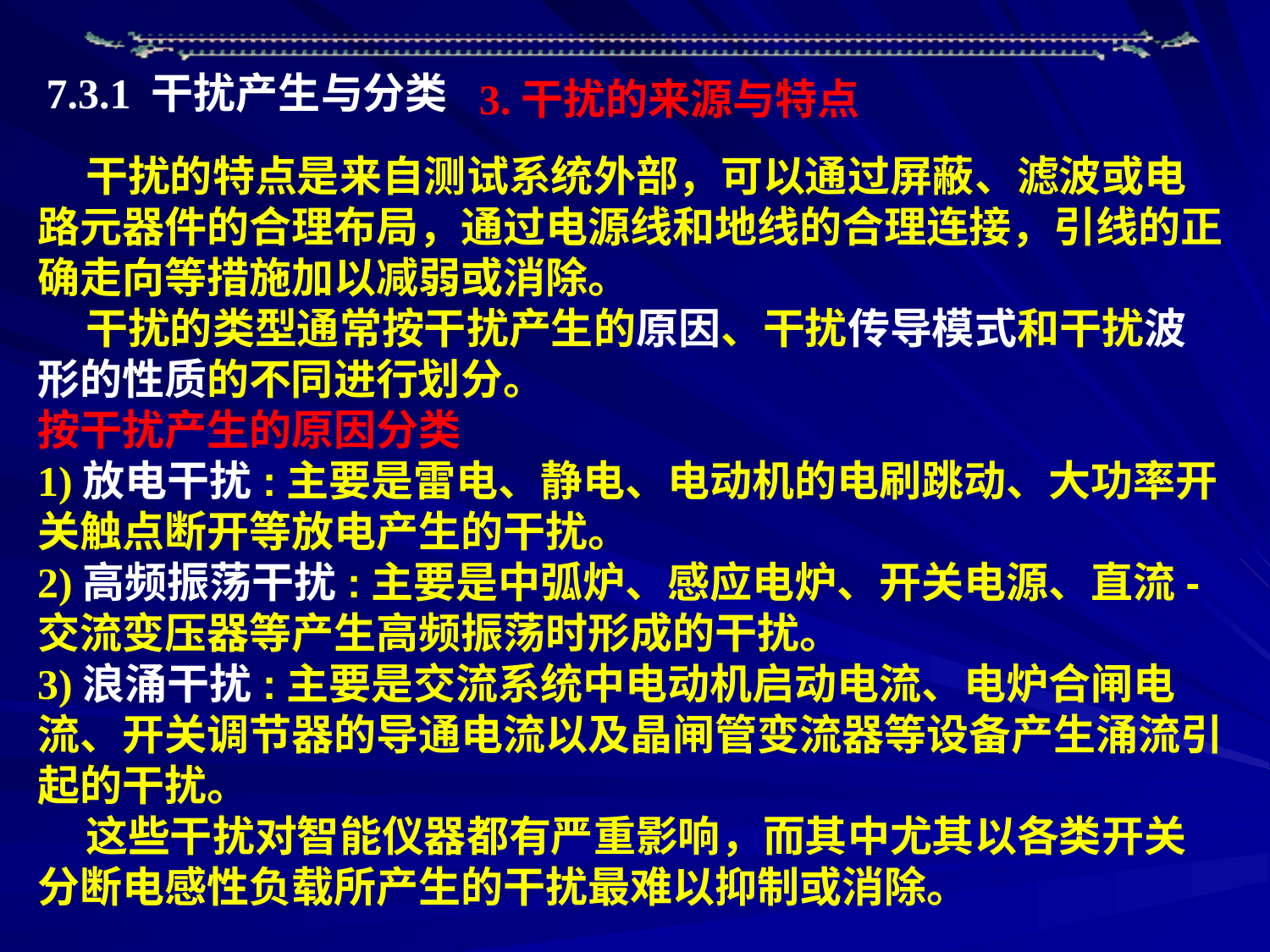

7.3.1 干扰产生与分类
3.干扰的来源与特点
    干扰的特点是来自测试系统外部，可以通过屏蔽、滤波或电路元器件的合理布局，通过电源线和地线的合理连接，引线的正确走向等措施加以减弱或消除。
    干扰的类型通常按干扰产生的原因、干扰传导模式和干扰波形的性质的不同进行划分。
按干扰产生的原因分类
1)放电干扰:主要是雷电、静电、电动机的电刷跳动、大功率开关触点断开等放电产生的干扰。
2)高频振荡干扰:主要是中弧炉、感应电炉、开关电源、直流-交流变压器等产生高频振荡时形成的干扰。
3)浪涌干扰:主要是交流系统中电动机启动电流、电炉合闸电流、开关调节器的导通电流以及晶闸管变流器等设备产生涌流引起的干扰。
    这些干扰对智能仪器都有严重影响，而其中尤其以各类开关分断电感性负载所产生的干扰最难以抑制或消除。